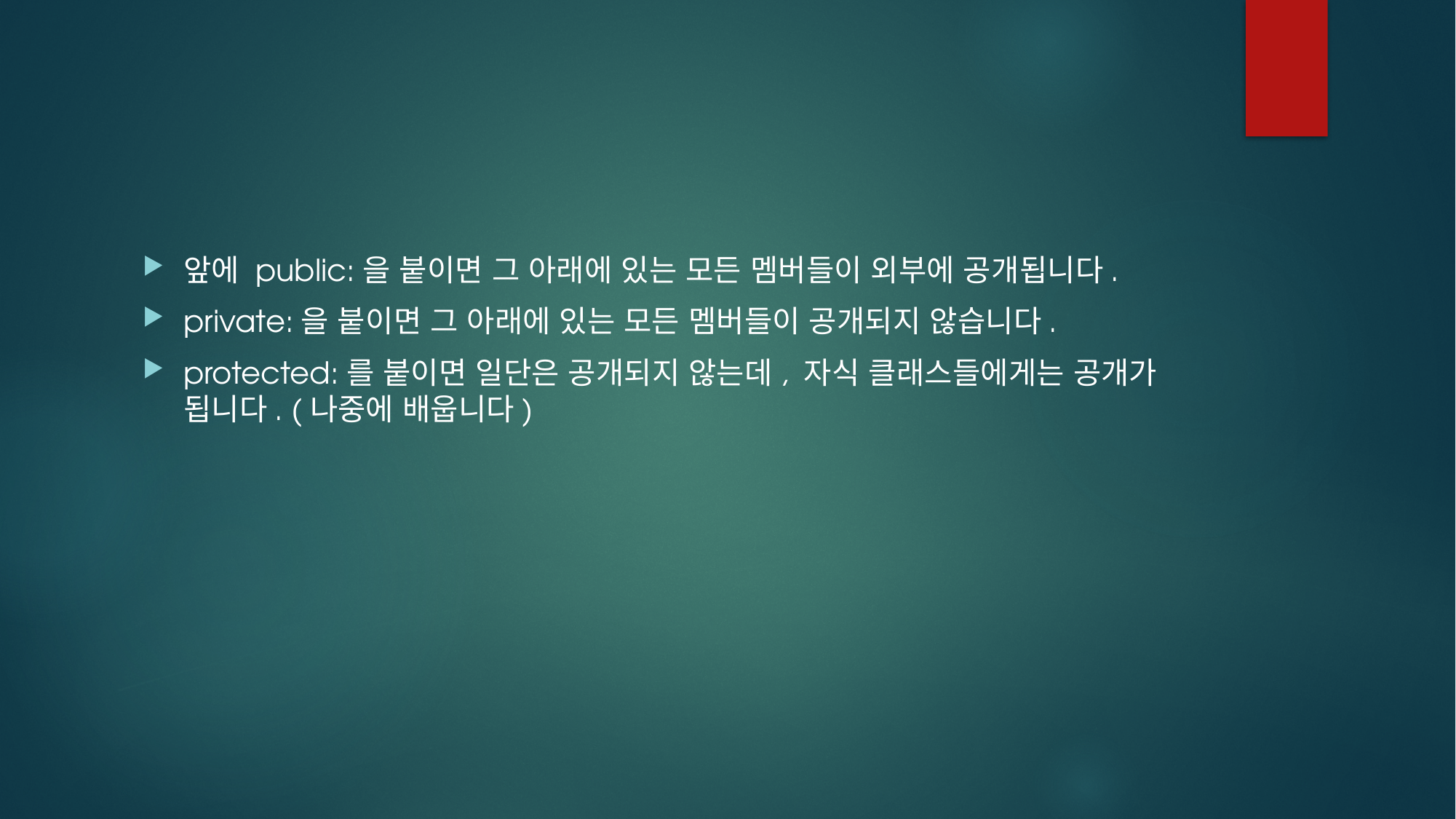

#
앞에 public:을 붙이면 그 아래에 있는 모든 멤버들이 외부에 공개됩니다.
private:을 붙이면 그 아래에 있는 모든 멤버들이 공개되지 않습니다.
protected:를 붙이면 일단은 공개되지 않는데, 자식 클래스들에게는 공개가 됩니다. (나중에 배웁니다)